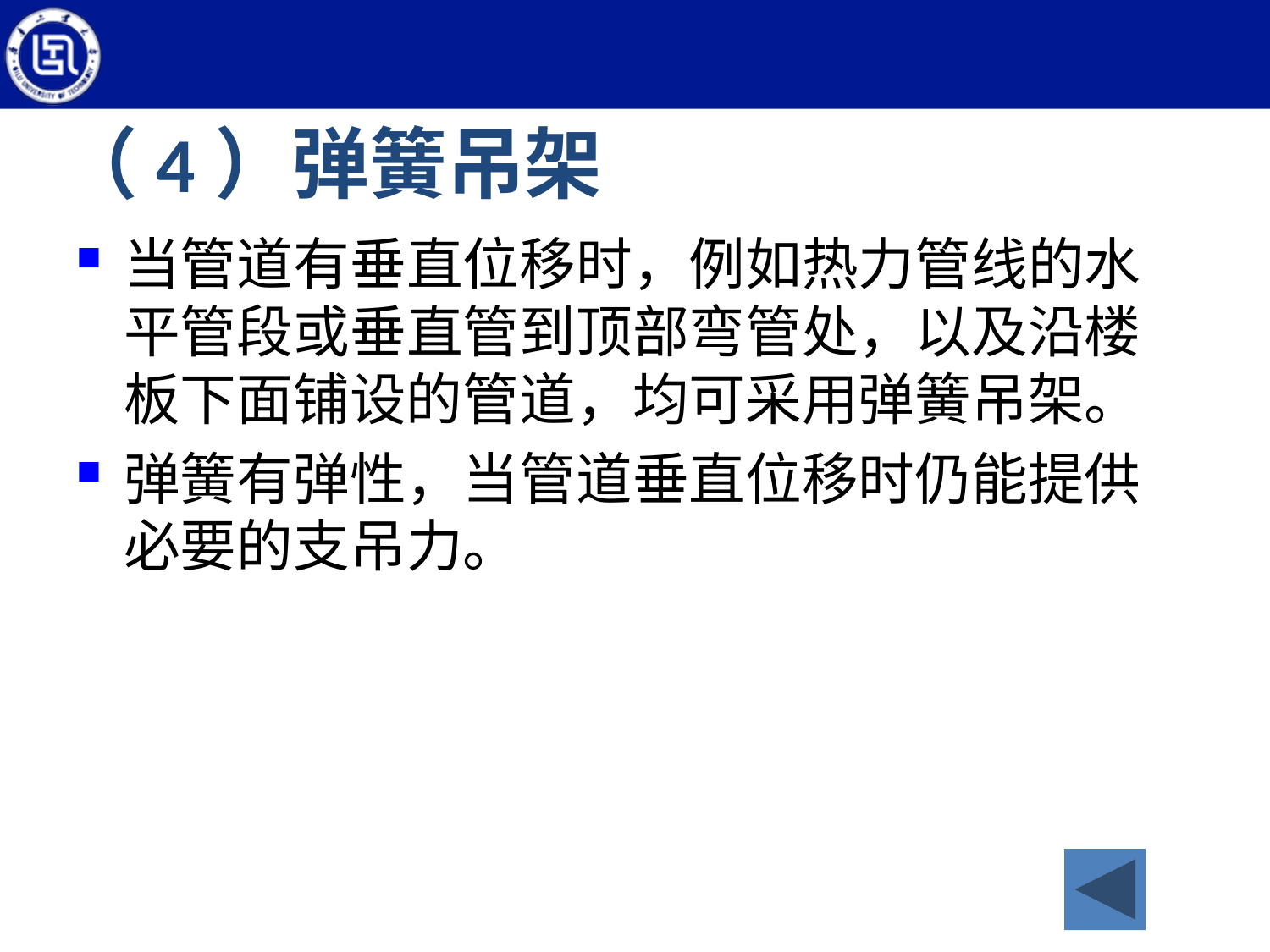

# （4）弹簧吊架
当管道有垂直位移时，例如热力管线的水平管段或垂直管到顶部弯管处，以及沿楼板下面铺设的管道，均可采用弹簧吊架。
弹簧有弹性，当管道垂直位移时仍能提供必要的支吊力。